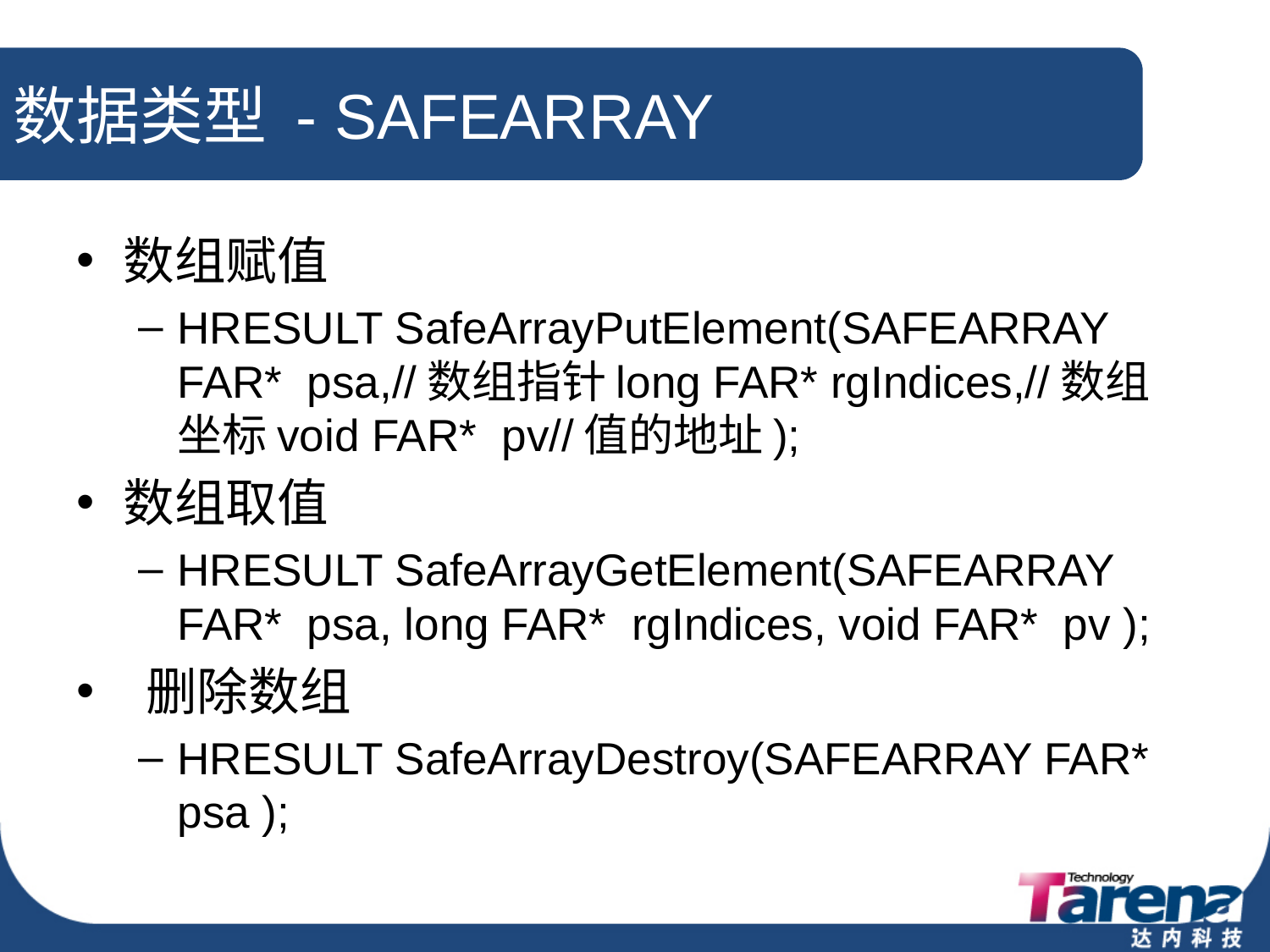

# 数据类型 - SAFEARRAY
数组赋值
HRESULT SafeArrayPutElement(SAFEARRAY FAR*  psa,//数组指针long FAR* rgIndices,//数组坐标void FAR*  pv//值的地址);
数组取值
HRESULT SafeArrayGetElement(SAFEARRAY FAR*  psa, long FAR*  rgIndices, void FAR*  pv );
 删除数组
HRESULT SafeArrayDestroy(SAFEARRAY FAR*  psa );